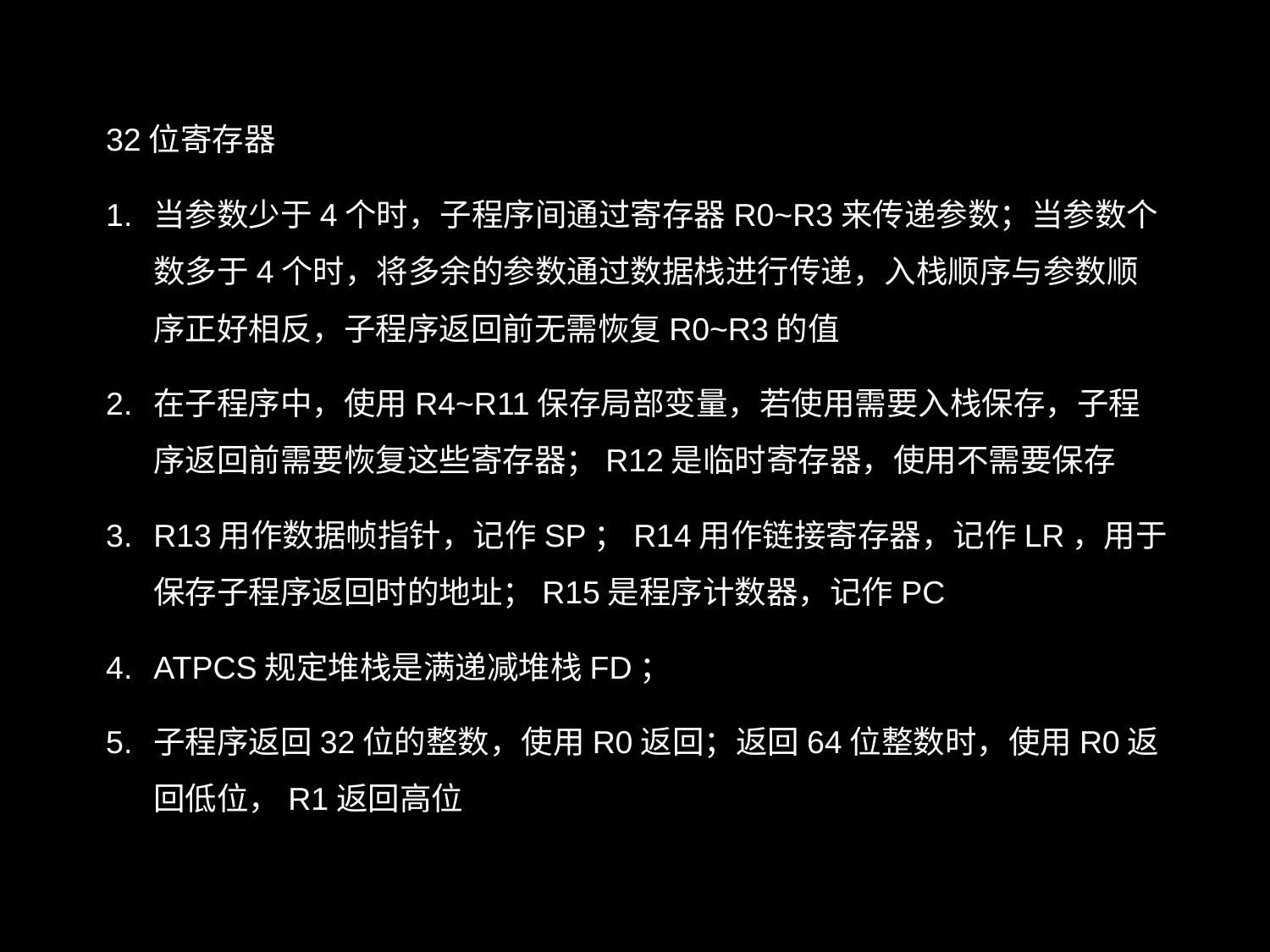

32位寄存器
当参数少于4个时，子程序间通过寄存器R0~R3来传递参数；当参数个数多于4个时，将多余的参数通过数据栈进行传递，入栈顺序与参数顺序正好相反，子程序返回前无需恢复R0~R3的值
在子程序中，使用R4~R11保存局部变量，若使用需要入栈保存，子程序返回前需要恢复这些寄存器；R12是临时寄存器，使用不需要保存
R13用作数据帧指针，记作SP；R14用作链接寄存器，记作LR，用于保存子程序返回时的地址；R15是程序计数器，记作PC
ATPCS规定堆栈是满递减堆栈FD；
子程序返回32位的整数，使用R0返回；返回64位整数时，使用R0返回低位，R1返回高位